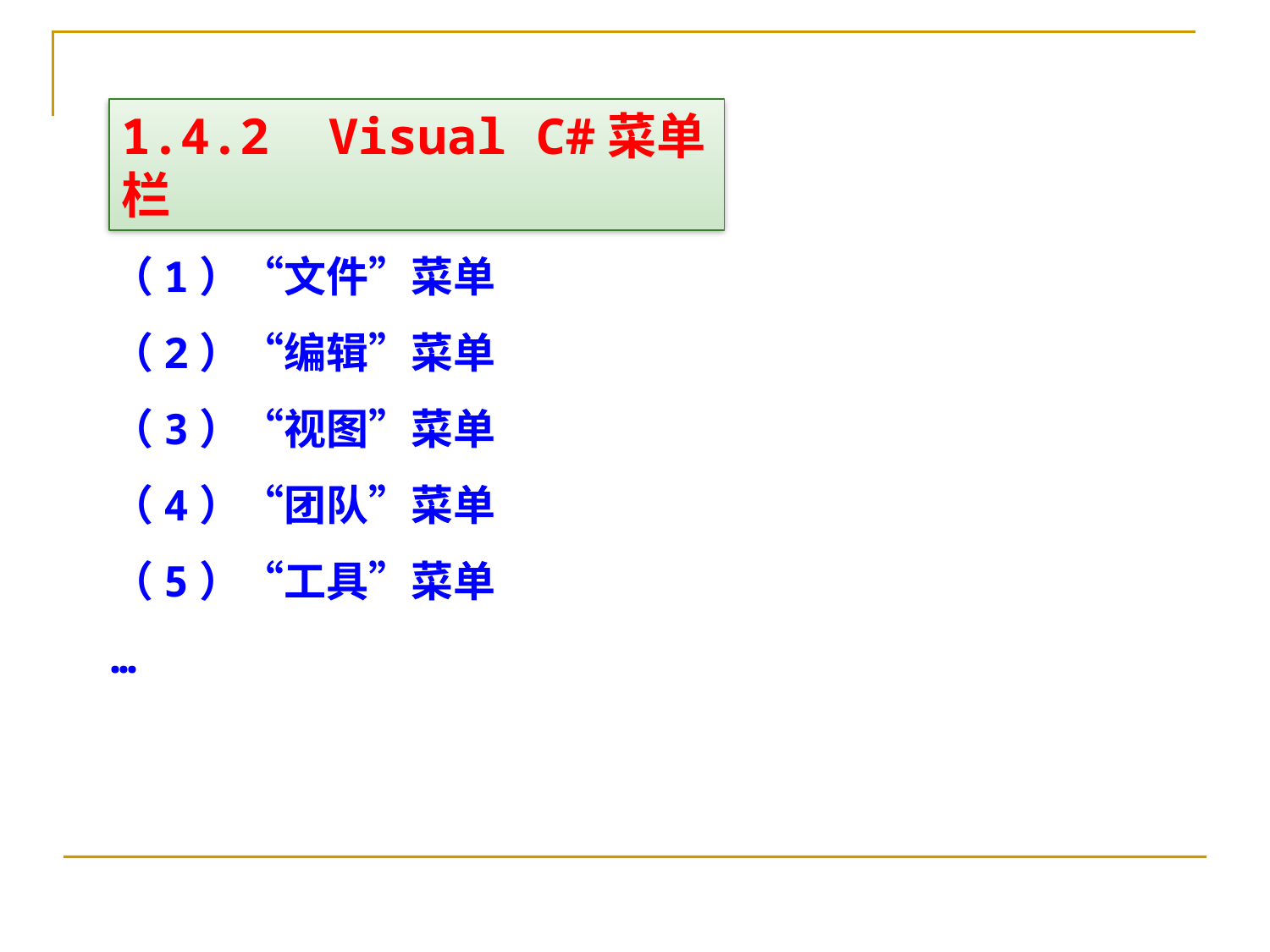

1.4.2  Visual C#菜单栏
（1）“文件”菜单
（2）“编辑”菜单
（3）“视图”菜单
（4）“团队”菜单
（5）“工具”菜单
…